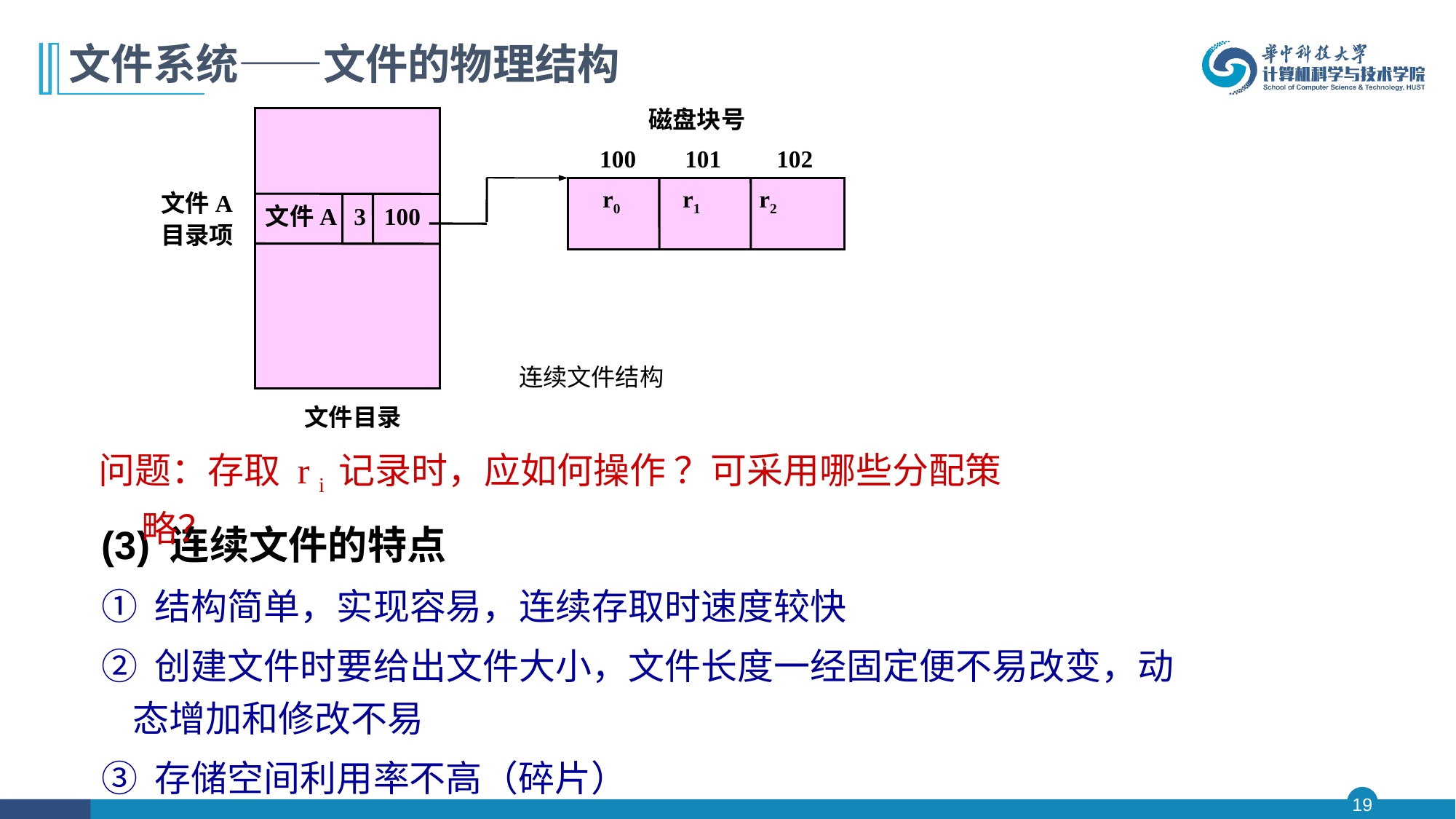

# 文件系统——文件的物理结构
磁盘块号

文件A   3   100

100
101
102

    r0                  r1                 r2

文件A
目录项

文件目录
连续文件结构
  问题：存取 r i 记录时，应如何操作 ？可采用哪些分配策略？
   (3) 连续文件的特点
    ① 结构简单，实现容易，连续存取时速度较快
    ② 创建文件时要给出文件大小，文件长度一经固定便不易改变，动态增加和修改不易
    ③ 存储空间利用率不高（碎片）